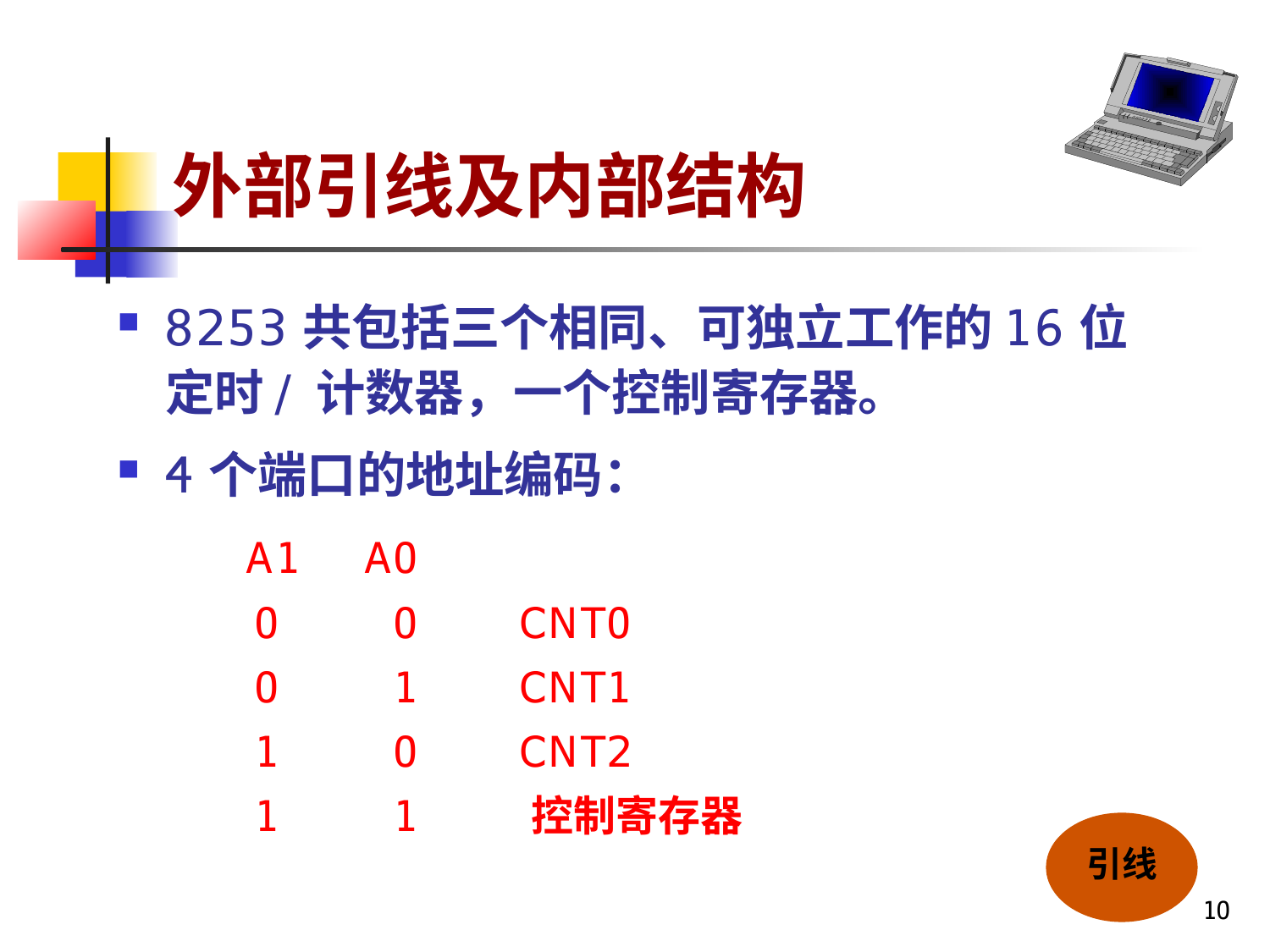

外部引线及内部结构
8253共包括三个相同、可独立工作的16位定时/计数器，一个控制寄存器。
4个端口的地址编码：
         A1     A0
           0         0        CNT0
           0         1        CNT1
           1         0        CNT2
           1         1        控制寄存器

引线
10